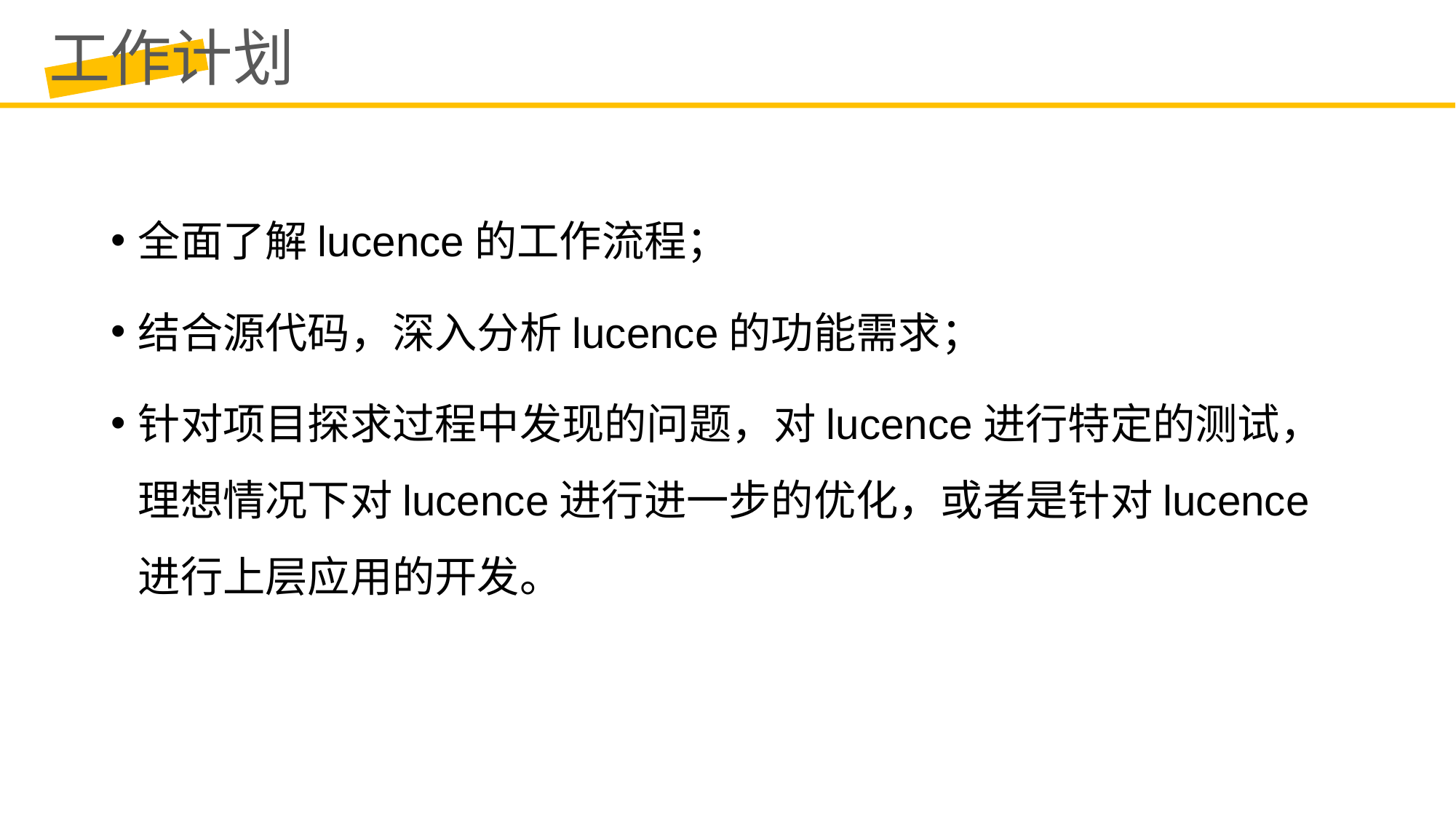

工作计划

全面了解lucence的工作流程；
结合源代码，深入分析lucence的功能需求；
针对项目探求过程中发现的问题，对lucence进行特定的测试，理想情况下对lucence进行进一步的优化，或者是针对lucence进行上层应用的开发。